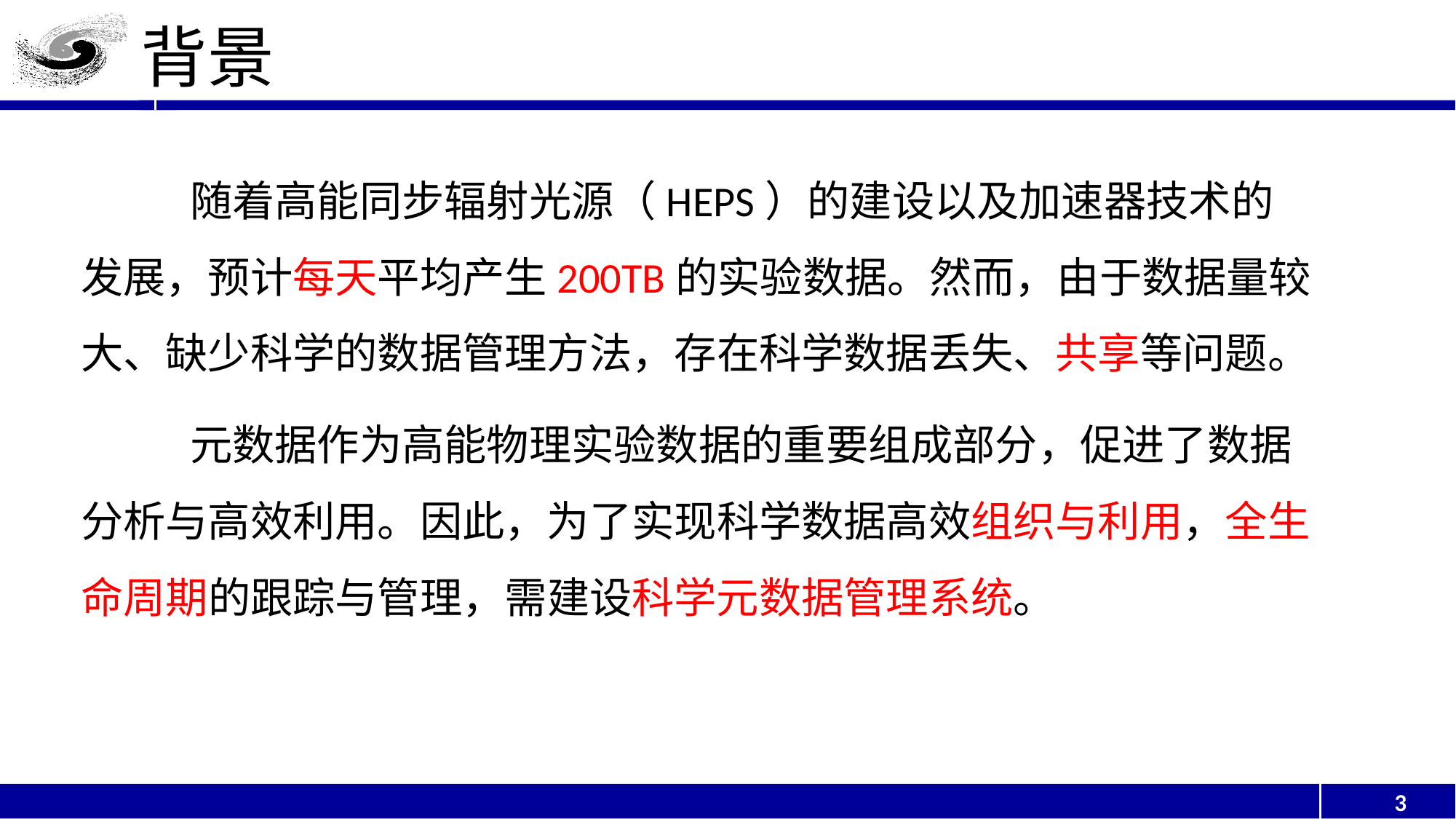

# 背景
	随着高能同步辐射光源（HEPS）的建设以及加速器技术的发展，预计每天平均产生200TB的实验数据。然而，由于数据量较大、缺少科学的数据管理方法，存在科学数据丢失、共享等问题。
	元数据作为高能物理实验数据的重要组成部分，促进了数据分析与高效利用。因此，为了实现科学数据高效组织与利用，全生命周期的跟踪与管理，需建设科学元数据管理系统。